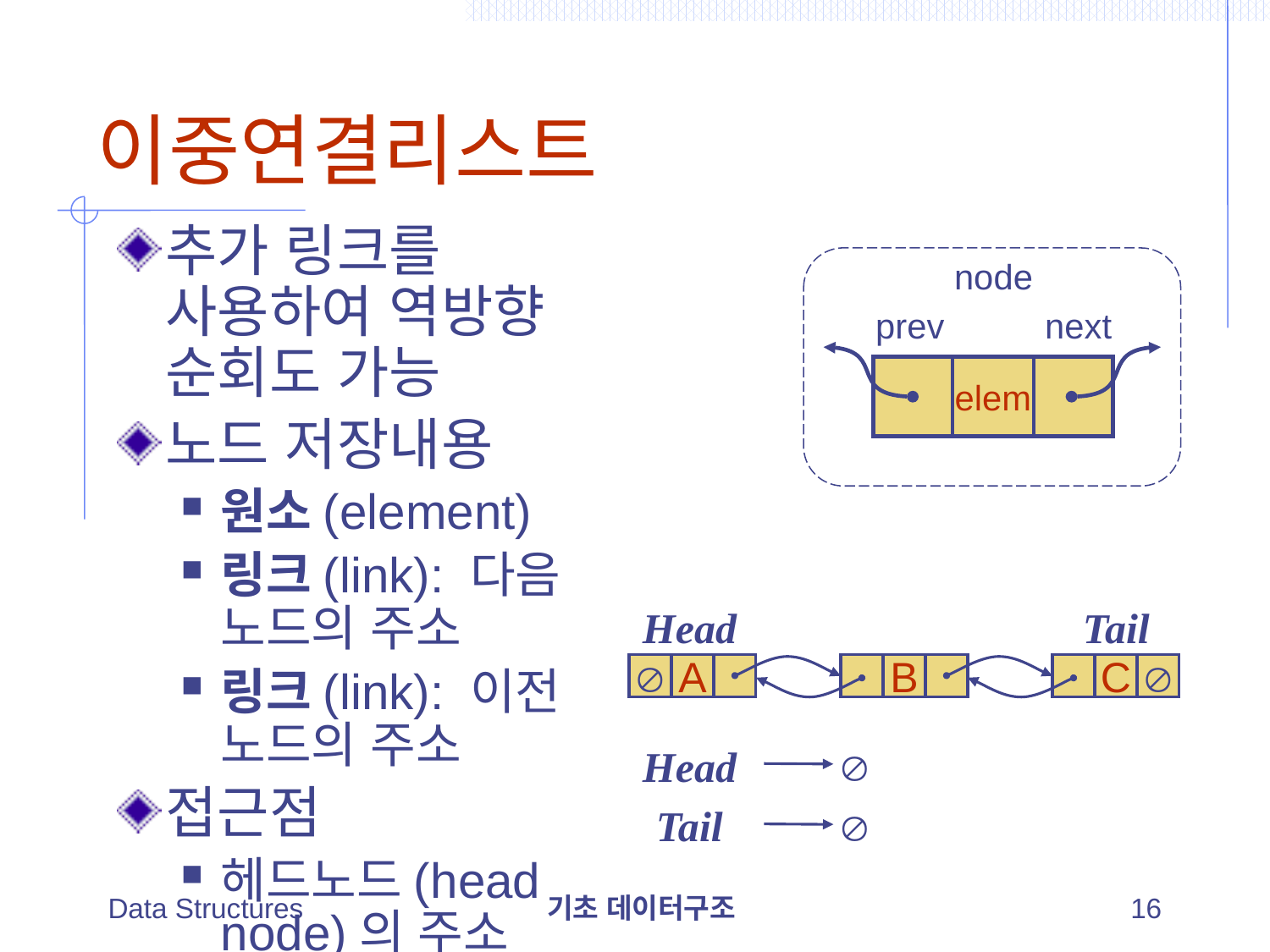

# 이중연결리스트
추가 링크를 사용하여 역방향 순회도 가능
노드 저장내용
원소(element)
링크(link): 다음 노드의 주소
링크(link): 이전 노드의 주소
접근점
헤드노드(head node)의 주소
테일노드(tail node)의 주소

node
prev
next

elem

Head
Tail
∅
A

B

C
∅

Head
∅
Tail
∅
Data Structures
기초 데이터구조
16